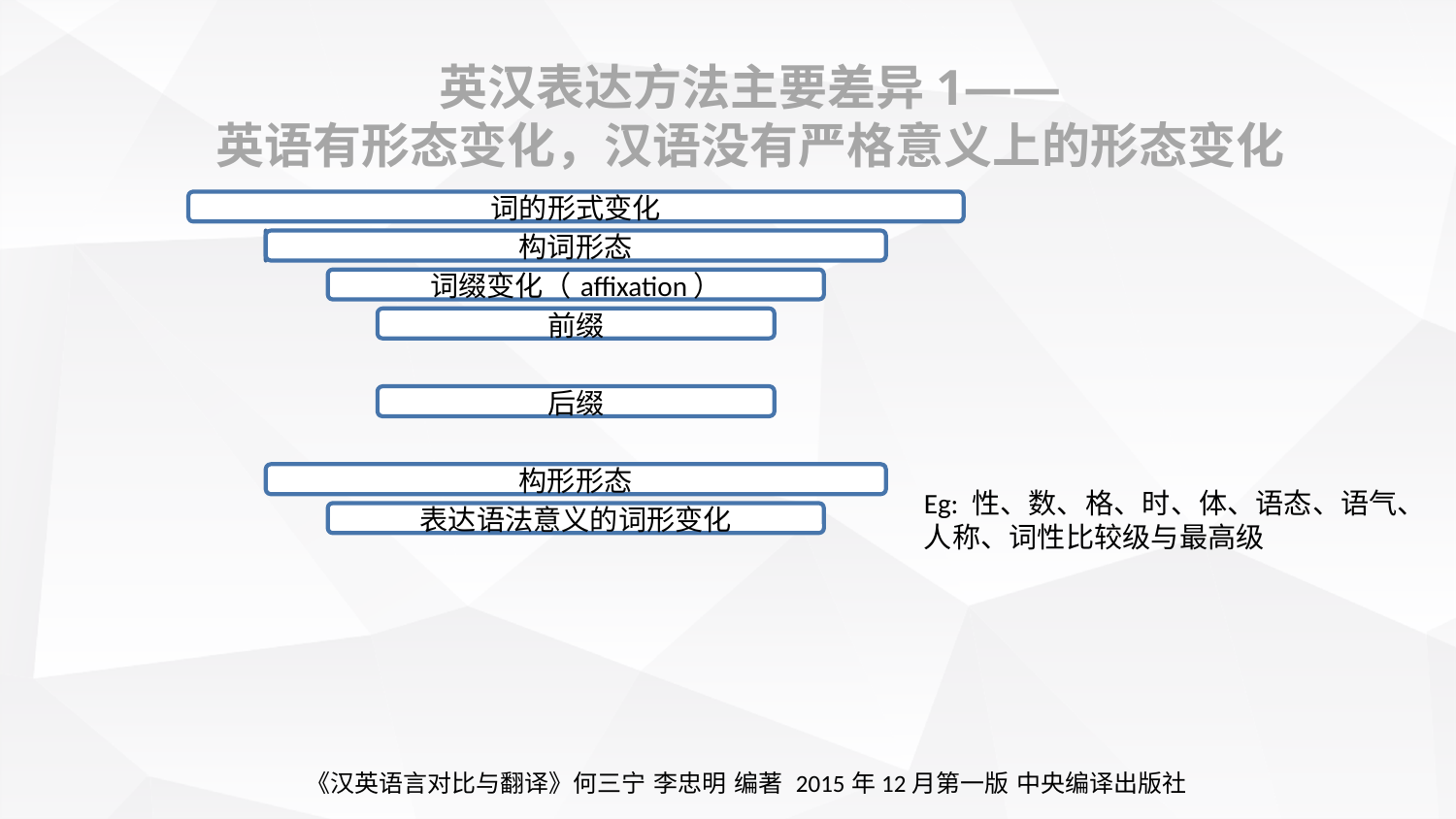

# 英汉表达方法主要差异1—— 英语有形态变化，汉语没有严格意义上的形态变化
词的形式变化
构词形态
词缀变化（affixation）
构形形态
表达语法意义的词形变化
前缀
后缀
Eg: 性、数、格、时、体、语态、语气、人称、词性比较级与最高级
《汉英语言对比与翻译》何三宁 李忠明 编著 2015年12月第一版 中央编译出版社